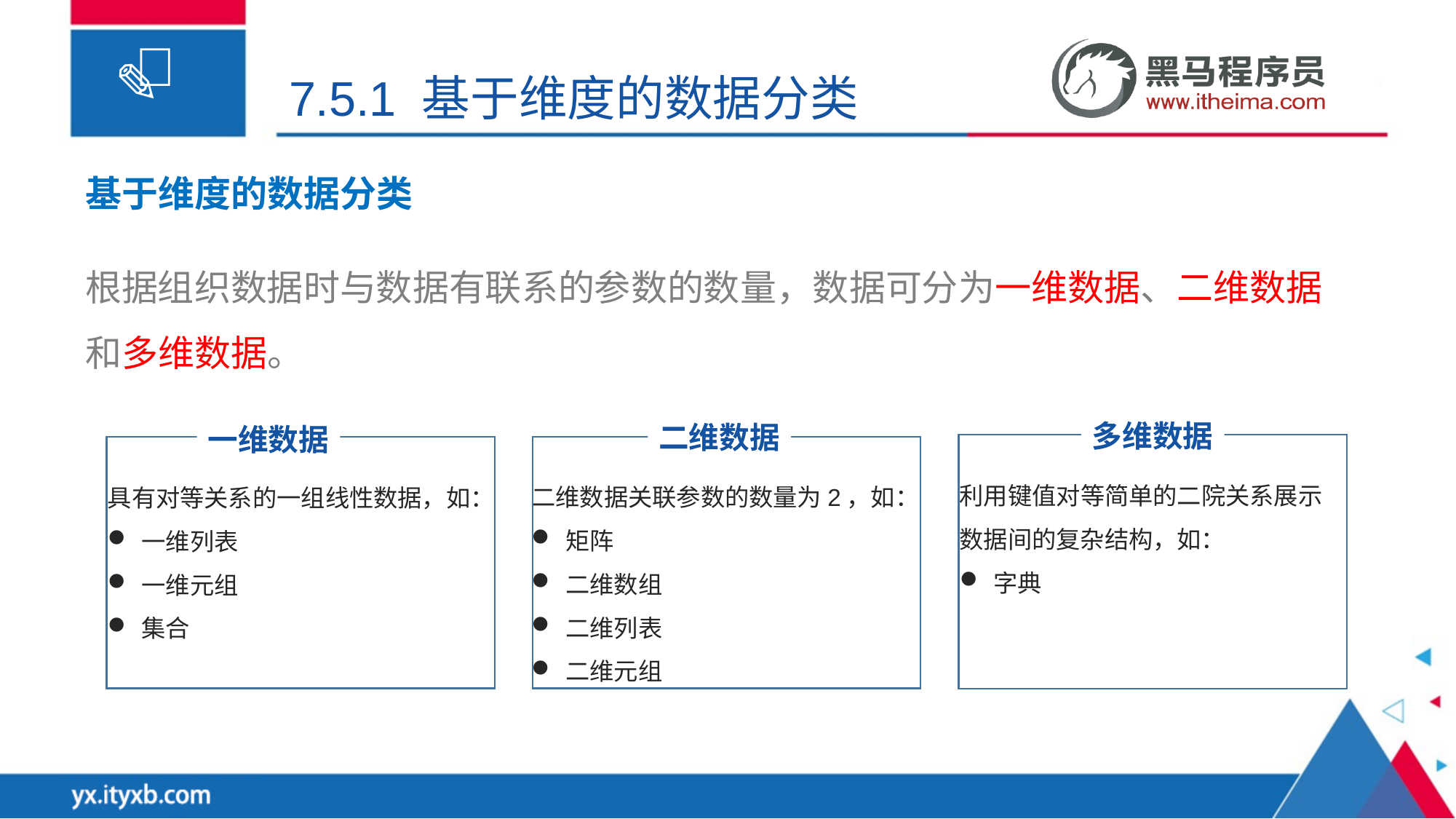

7.5.1 基于维度的数据分类
基于维度的数据分类
根据组织数据时与数据有联系的参数的数量，数据可分为一维数据、二维数据和多维数据。
多维数据
二维数据
一维数据

利用键值对等简单的二院关系展示数据间的复杂结构，如：
字典
二维数据关联参数的数量为2，如：
矩阵
二维数组
二维列表
二维元组
具有对等关系的一组线性数据，如：
一维列表
一维元组
集合